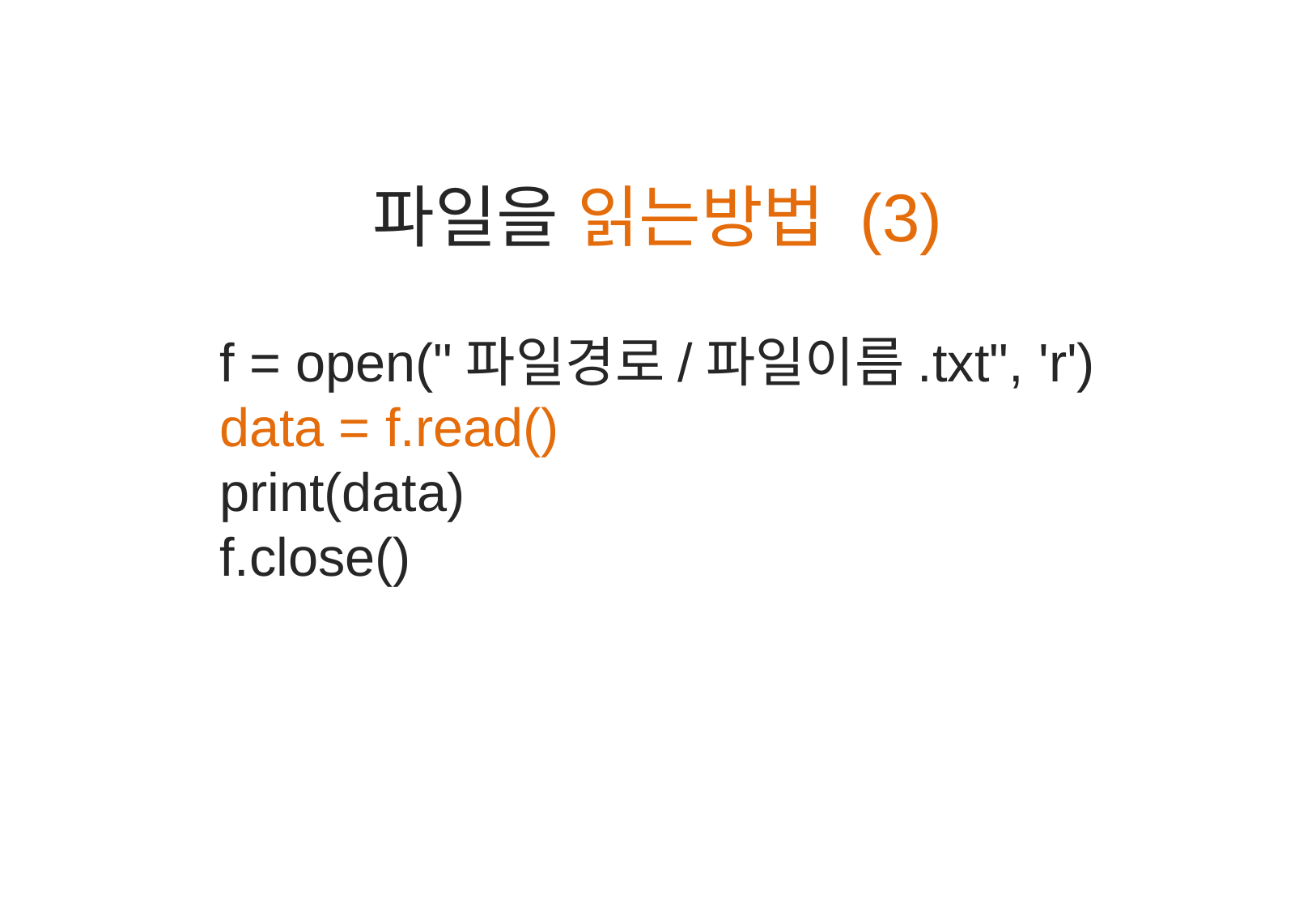

파일을 읽는방법 (3)
f = open("파일경로/파일이름.txt", 'r')
data = f.read()
print(data)
f.close()